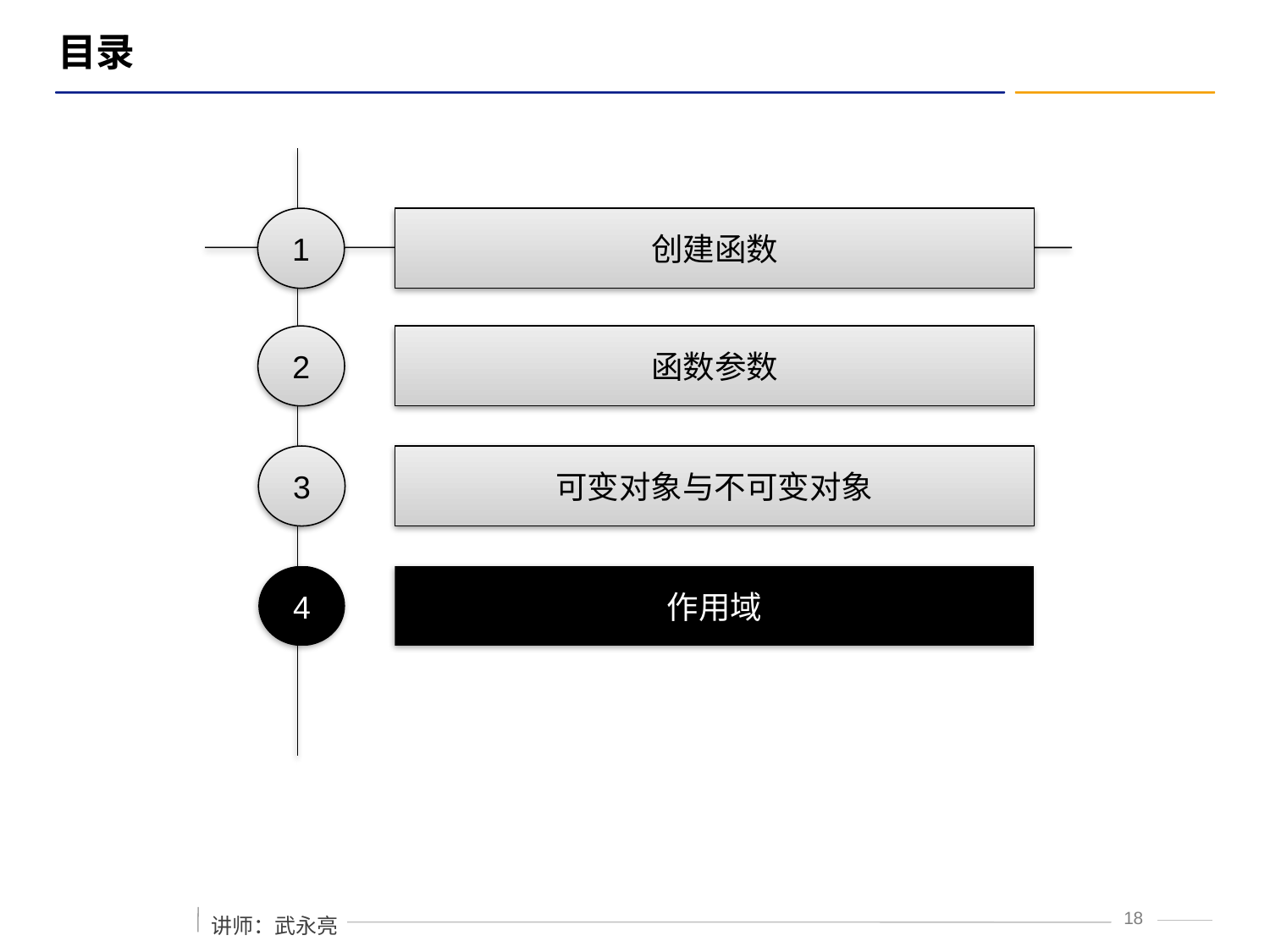

# 目录
1
创建函数

2
函数参数
3
可变对象与不可变对象
4
作用域